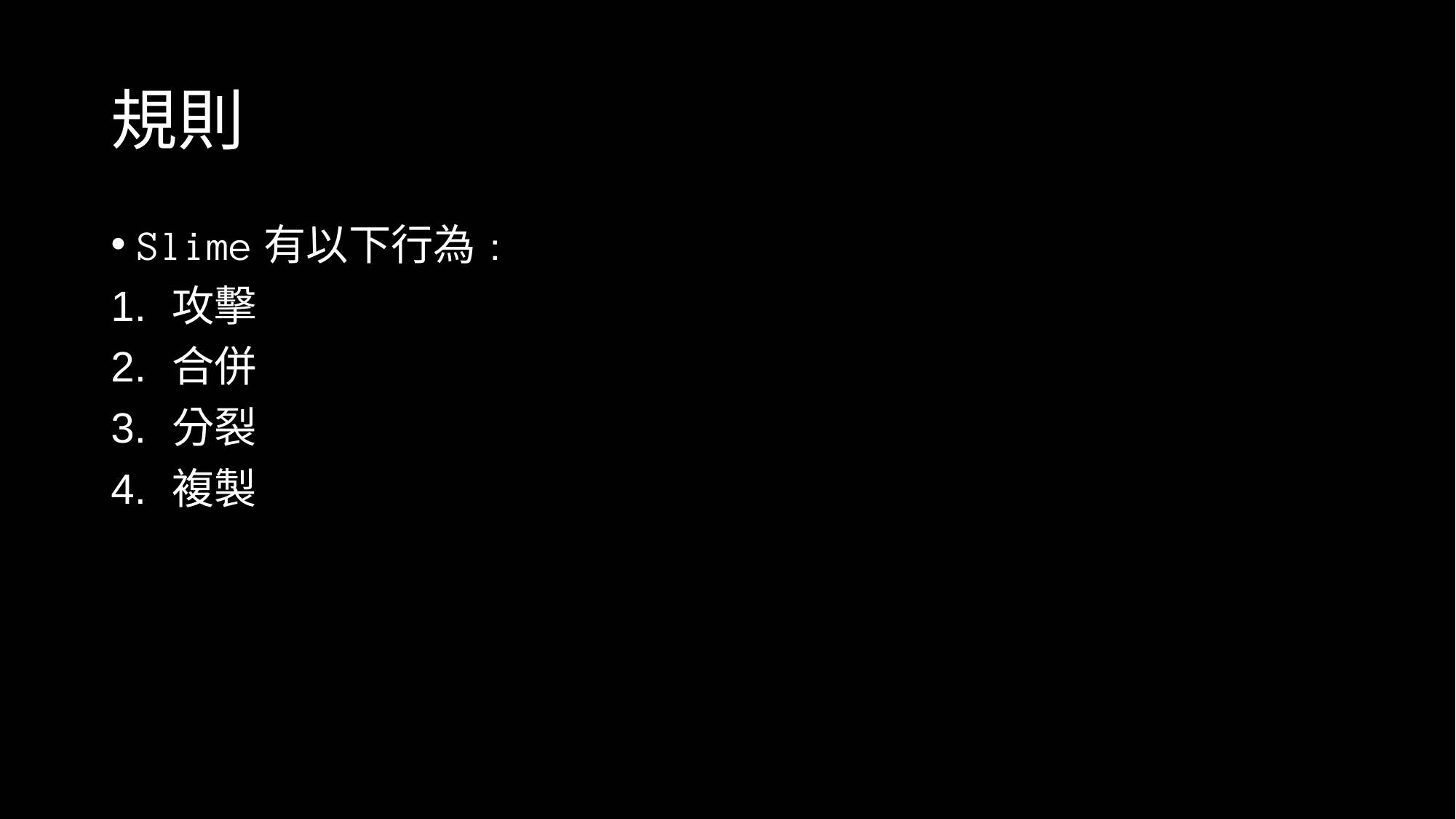

# 規則
Slime有以下行為:
攻擊
合併
分裂
複製